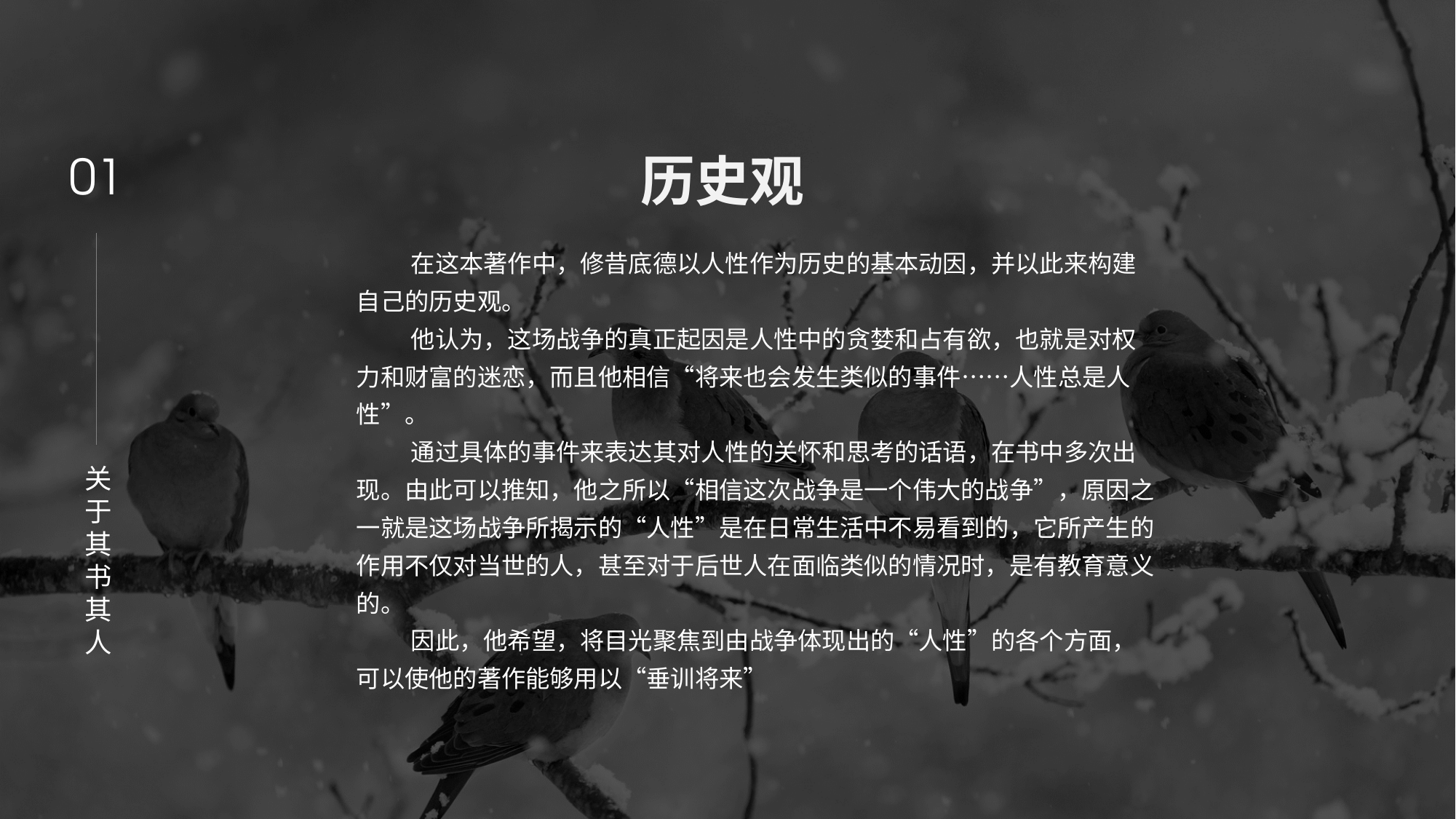

01
历史观
在这本著作中，修昔底德以人性作为历史的基本动因，并以此来构建自己的历史观。
他认为，这场战争的真正起因是人性中的贪婪和占有欲，也就是对权力和财富的迷恋，而且他相信“将来也会发生类似的事件……人性总是人性”。
通过具体的事件来表达其对人性的关怀和思考的话语，在书中多次出现。由此可以推知，他之所以“相信这次战争是一个伟大的战争”，原因之一就是这场战争所揭示的“人性”是在日常生活中不易看到的，它所产生的作用不仅对当世的人，甚至对于后世人在面临类似的情况时，是有教育意义的。
因此，他希望，将目光聚焦到由战争体现出的“人性”的各个方面，可以使他的著作能够用以“垂训将来”
关于其书其人